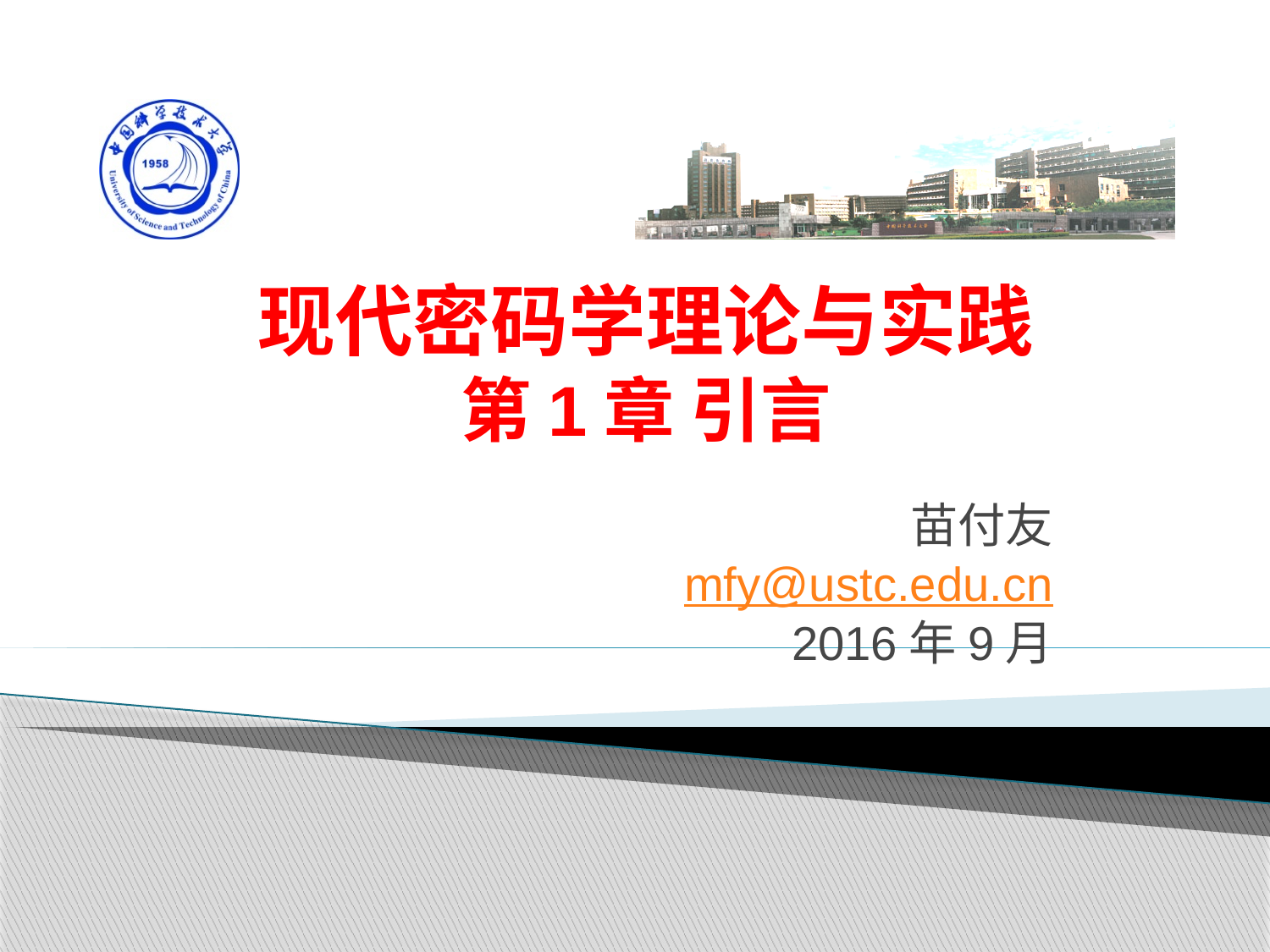

# 现代密码学理论与实践 第1章 引言
苗付友
mfy@ustc.edu.cn
2016年9月